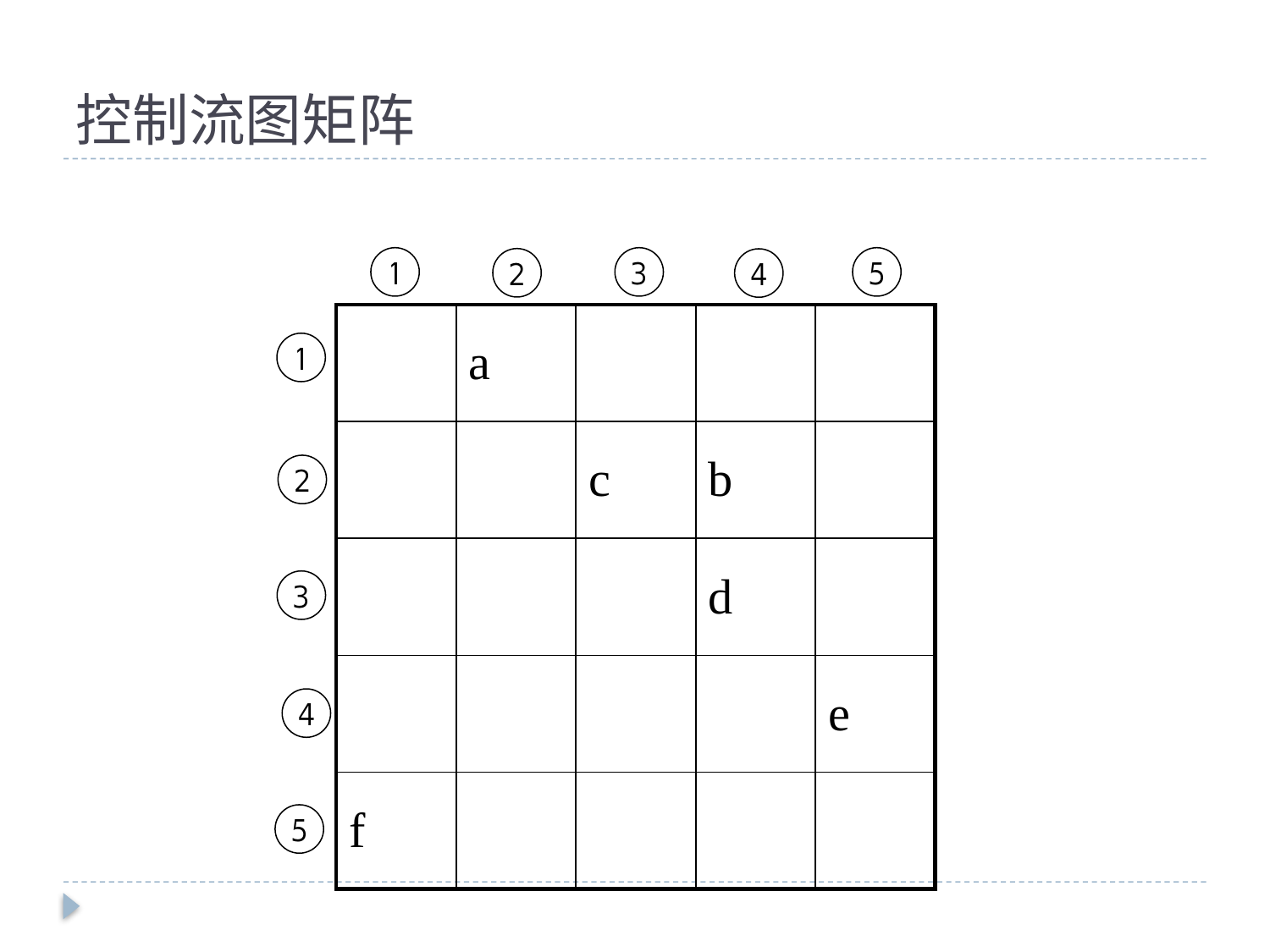

# 控制流图矩阵
1
3
5
2
4
|  | a |  |  |  |
| --- | --- | --- | --- | --- |
|  |  | c | b |  |
|  |  |  | d |  |
|  |  |  |  | e |
| f |  |  |  |  |
1
2
3
4
5